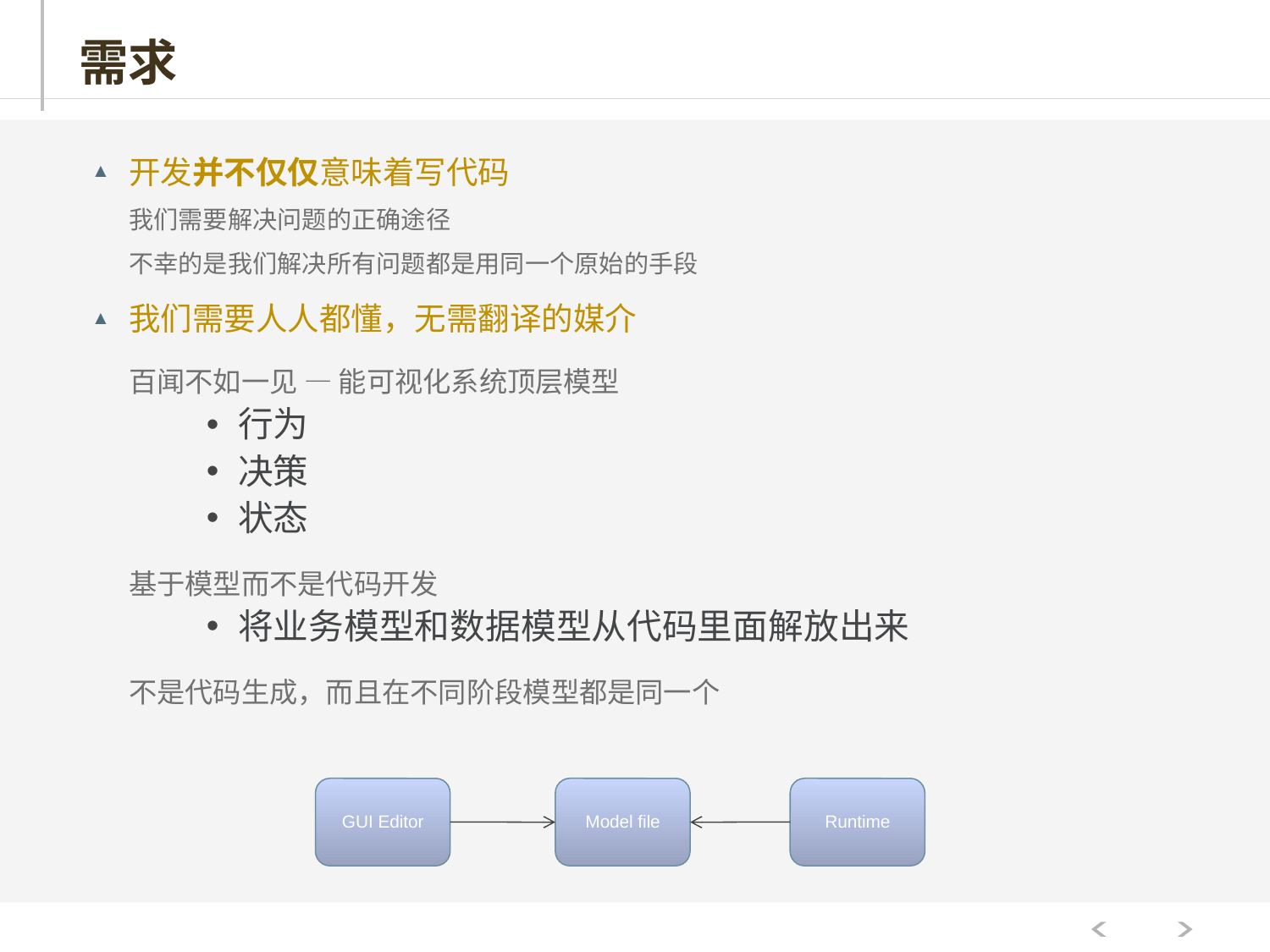

# 需求
开发并不仅仅意味着写代码
我们需要解决问题的正确途径
不幸的是我们解决所有问题都是用同一个原始的手段
我们需要人人都懂，无需翻译的媒介
百闻不如一见 — 能可视化系统顶层模型
行为
决策
状态
基于模型而不是代码开发
将业务模型和数据模型从代码里面解放出来
不是代码生成，而且在不同阶段模型都是同一个

GUI Editor

Model file

Runtime